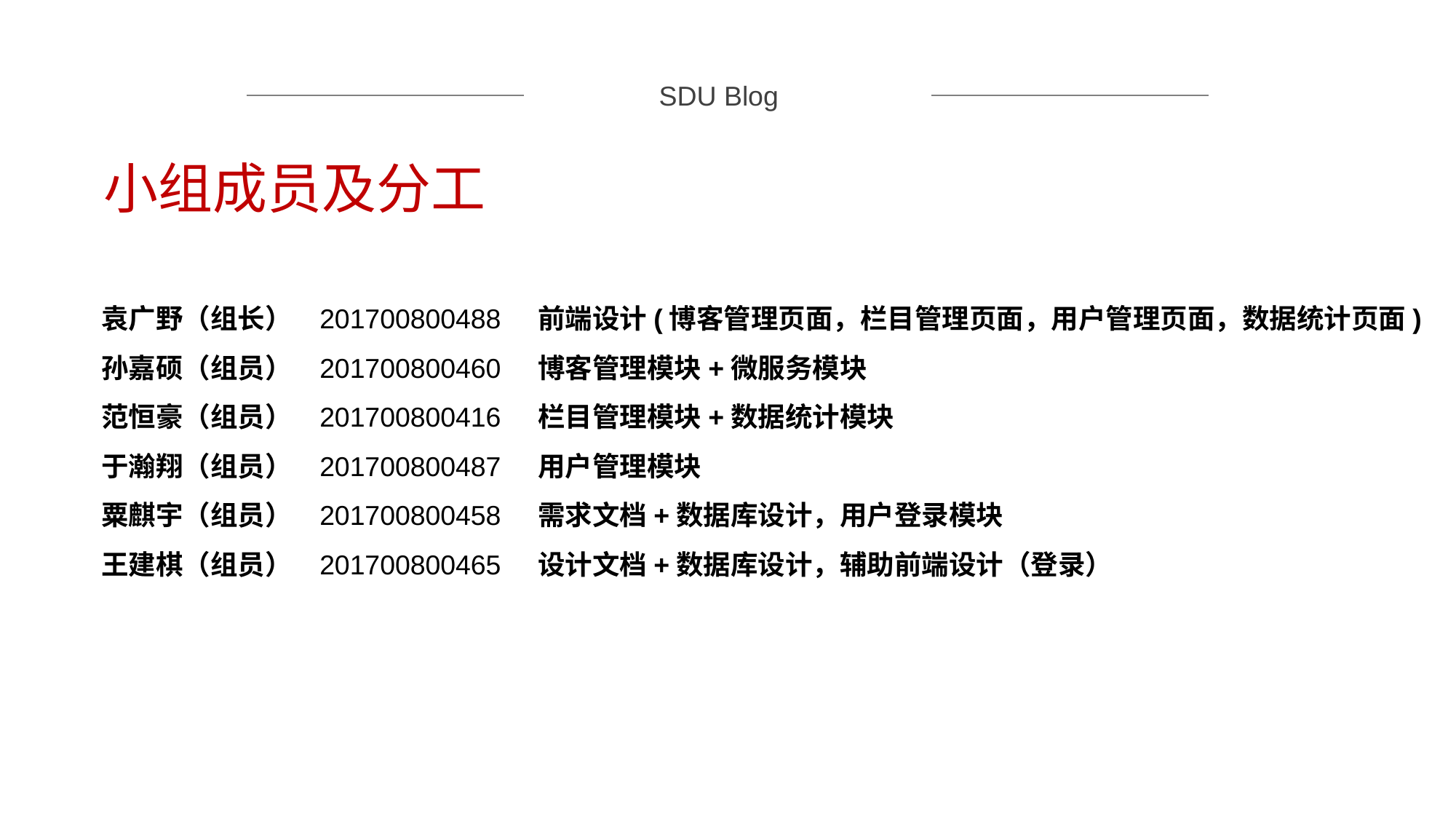

SDU Blog
小组成员及分工
袁广野（组长）	201700800488	前端设计(博客管理页面，栏目管理页面，用户管理页面，数据统计页面)
孙嘉硕（组员）	201700800460	博客管理模块+微服务模块
范恒豪（组员）	201700800416	栏目管理模块+数据统计模块
于瀚翔（组员）	201700800487	用户管理模块
粟麒宇（组员）	201700800458	需求文档+数据库设计，用户登录模块
王建棋（组员）	201700800465	设计文档+数据库设计，辅助前端设计（登录）